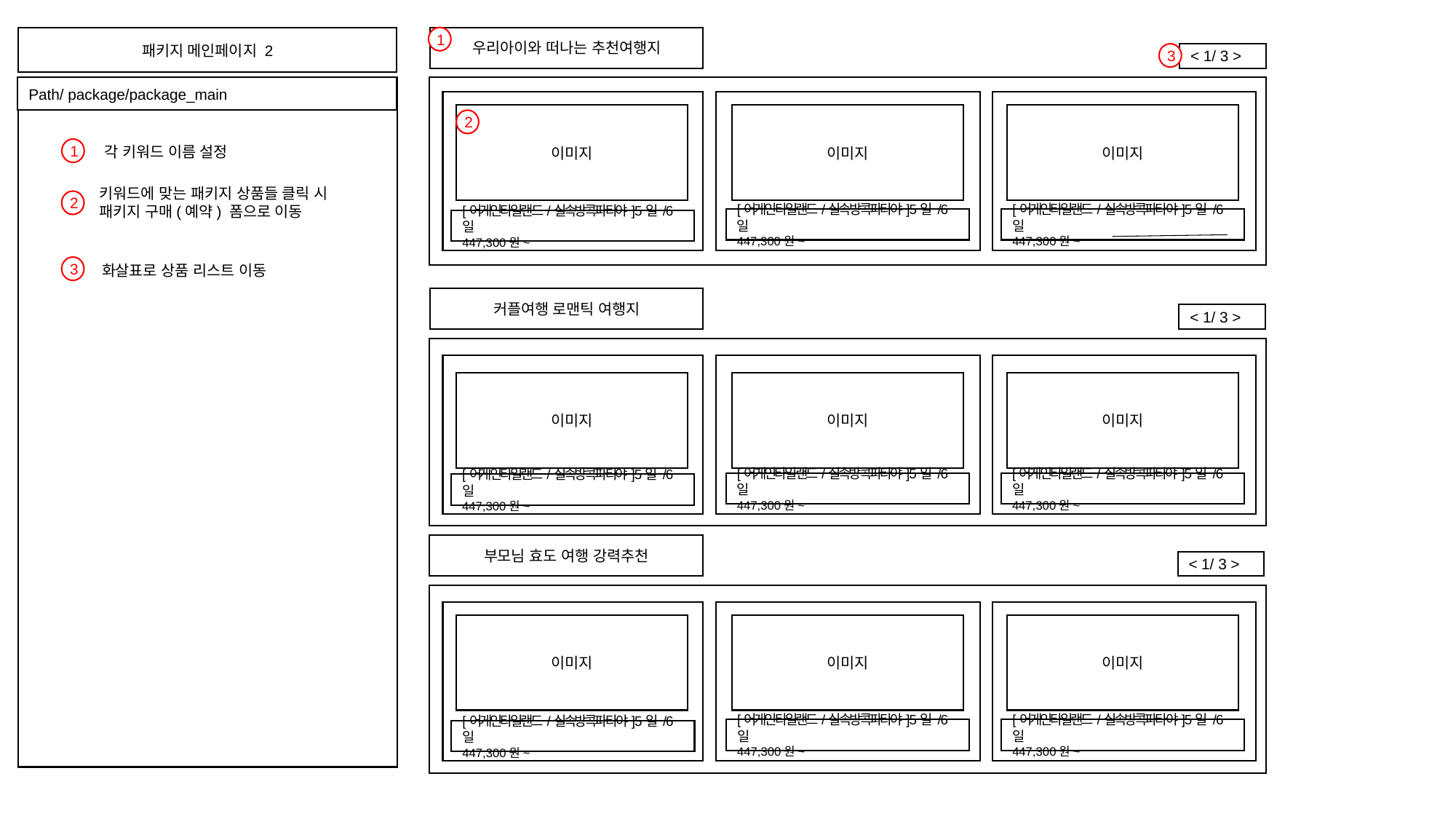

1
우리아이와 떠나는 추천여행지
패키지 메인페이지 2
< 1/ 3 >
3
Path/ package/package_main

이미지
이미지
이미지
2
각 키워드 이름 설정
1
키워드에 맞는 패키지 상품들 클릭 시
패키지 구매(예약) 폼으로 이동
2
[어게인타일랜드/실속방콕파타야] 5일 / 6일
447,300원~
[어게인타일랜드/실속방콕파타야] 5일 / 6일
447,300원~
[어게인타일랜드/실속방콕파타야] 5일 / 6일
447,300원~
 화살표로 상품 리스트 이동
3
커플여행 로맨틱 여행지
< 1/ 3 >

이미지
이미지
이미지
[어게인타일랜드/실속방콕파타야] 5일 / 6일
447,300원~
[어게인타일랜드/실속방콕파타야] 5일 / 6일
447,300원~
[어게인타일랜드/실속방콕파타야] 5일 / 6일
447,300원~
부모님 효도 여행 강력추천
< 1/ 3 >

이미지
이미지
이미지
[어게인타일랜드/실속방콕파타야] 5일 / 6일
447,300원~
[어게인타일랜드/실속방콕파타야] 5일 / 6일
447,300원~
[어게인타일랜드/실속방콕파타야] 5일 / 6일
447,300원~